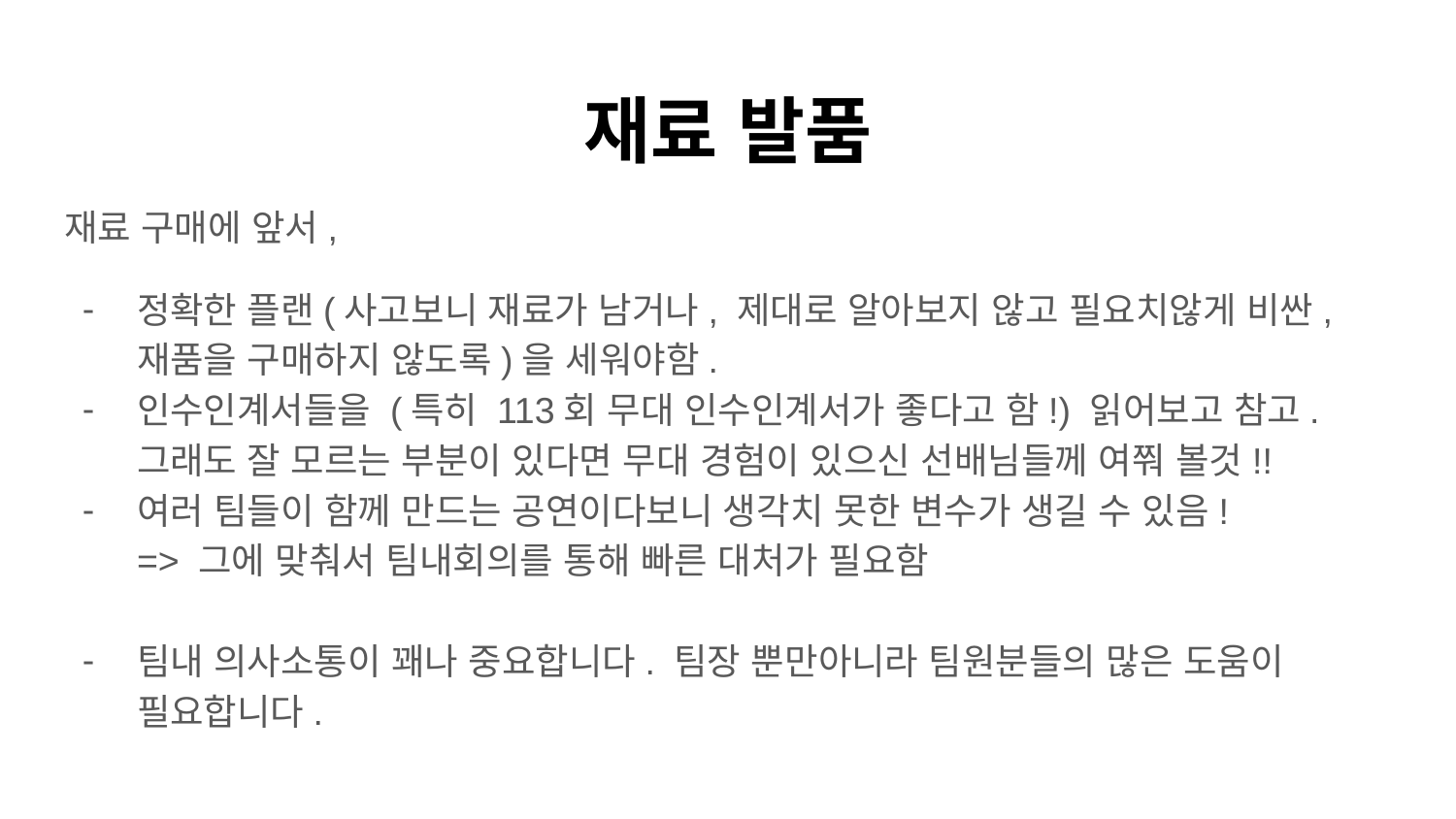

# 재료 발품
재료 구매에 앞서,
정확한 플랜(사고보니 재료가 남거나, 제대로 알아보지 않고 필요치않게 비싼, 재품을 구매하지 않도록)을 세워야함.
인수인계서들을 (특히 113회 무대 인수인계서가 좋다고 함!) 읽어보고 참고. 그래도 잘 모르는 부분이 있다면 무대 경험이 있으신 선배님들께 여쭤 볼것!!
여러 팀들이 함께 만드는 공연이다보니 생각치 못한 변수가 생길 수 있음!
=> 그에 맞춰서 팀내회의를 통해 빠른 대처가 필요함
팀내 의사소통이 꽤나 중요합니다. 팀장 뿐만아니라 팀원분들의 많은 도움이 필요합니다.